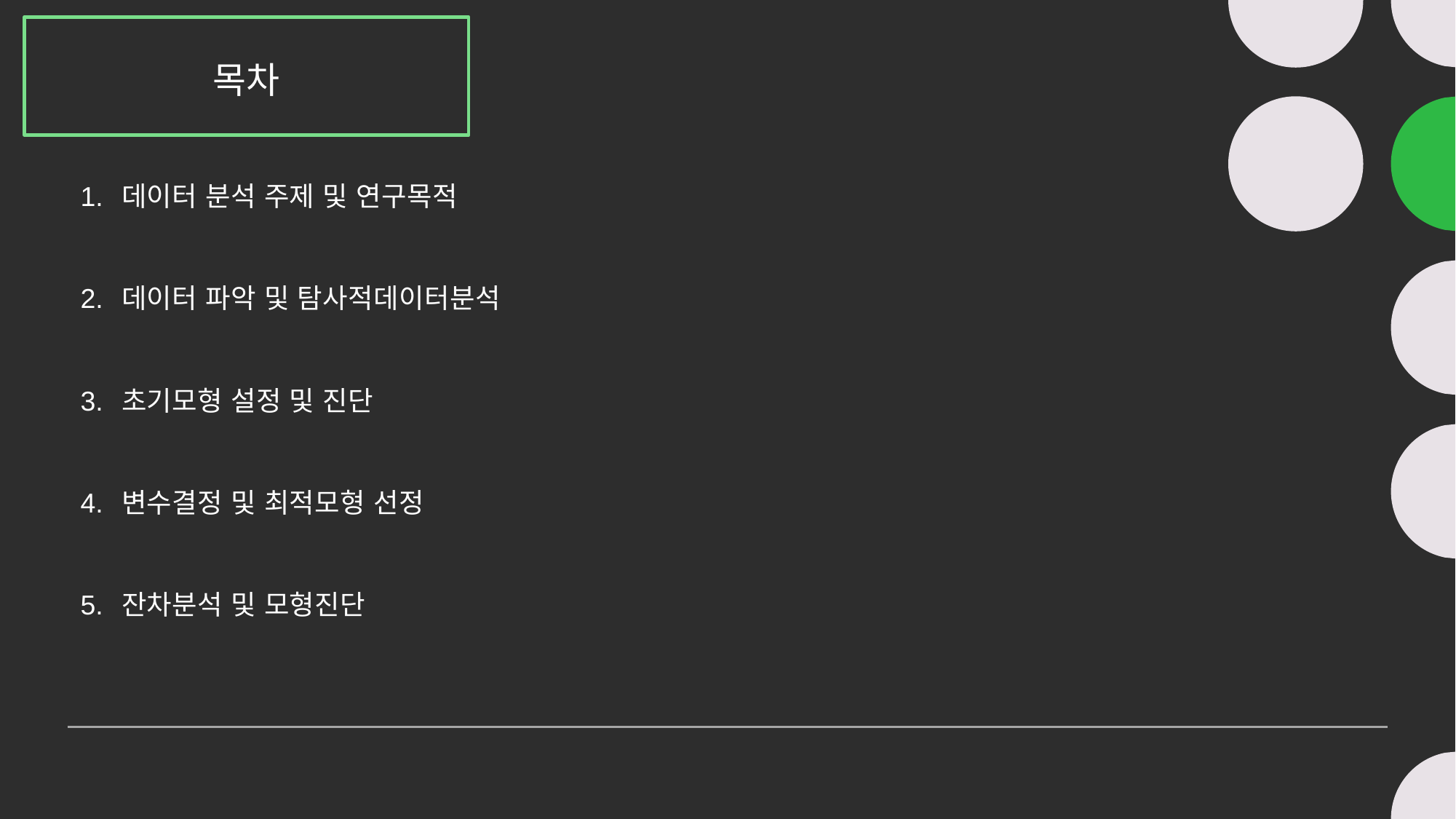

# 목차
데이터 분석 주제 및 연구목적

데이터 파악 및 탐사적데이터분석

초기모형 설정 및 진단

변수결정 및 최적모형 선정

잔차분석 및 모형진단